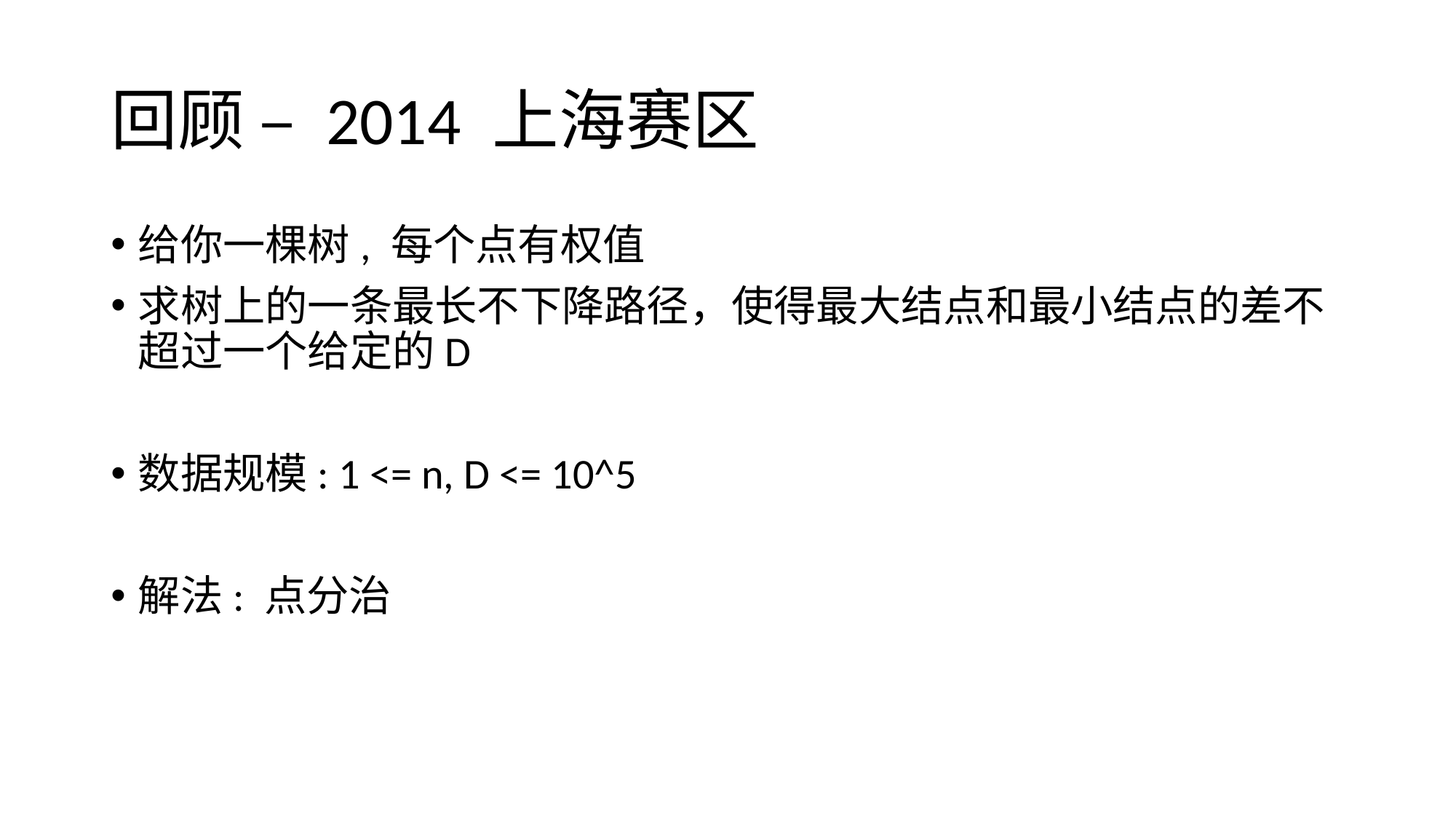

# 回顾 – 2014 上海赛区
给你一棵树, 每个点有权值
求树上的一条最长不下降路径，使得最大结点和最小结点的差不超过一个给定的D

数据规模: 1 <= n, D <= 10^5

解法: 点分治